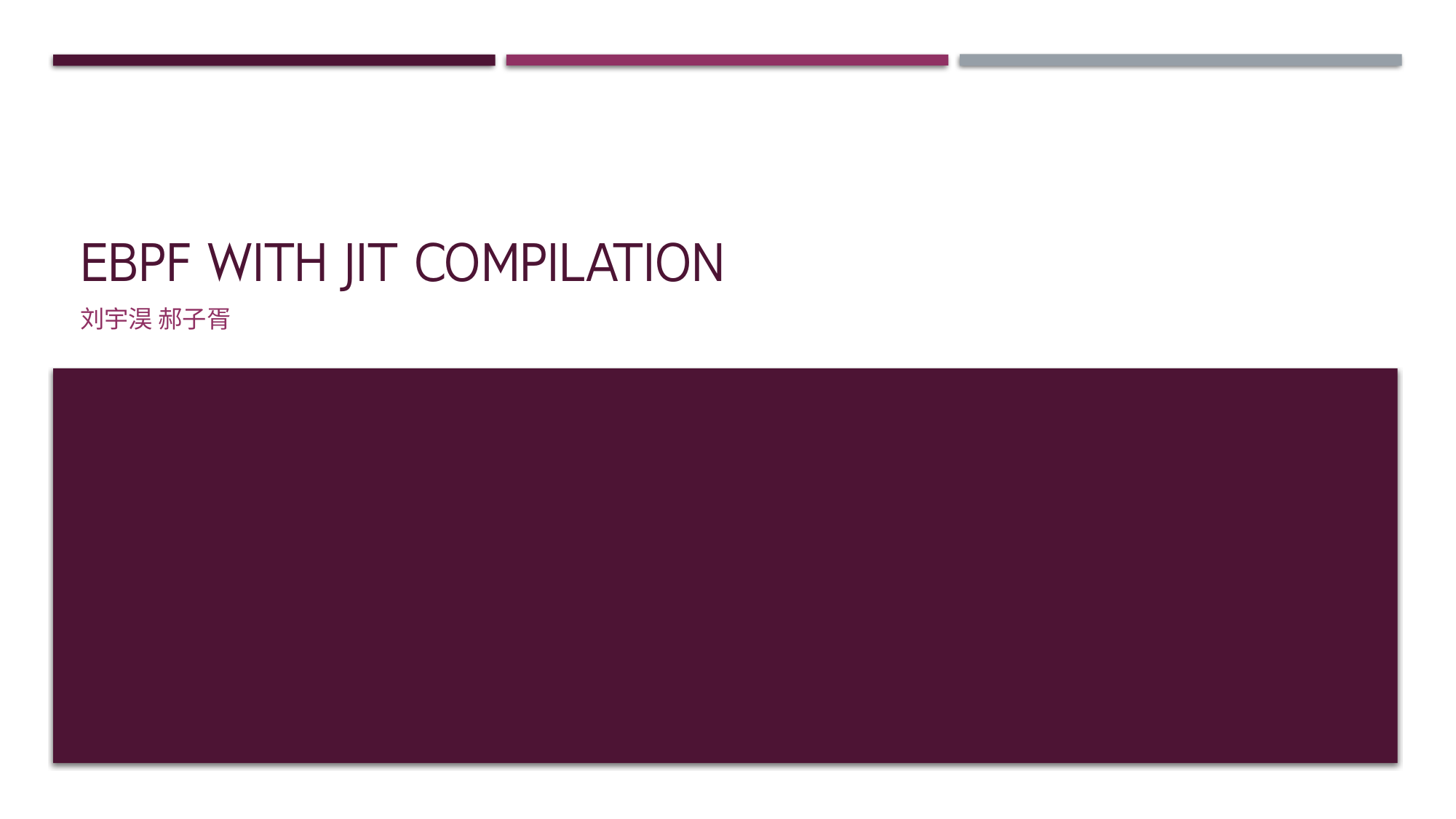

# eBPF with JIT Compilation
刘宇淏 郝子胥